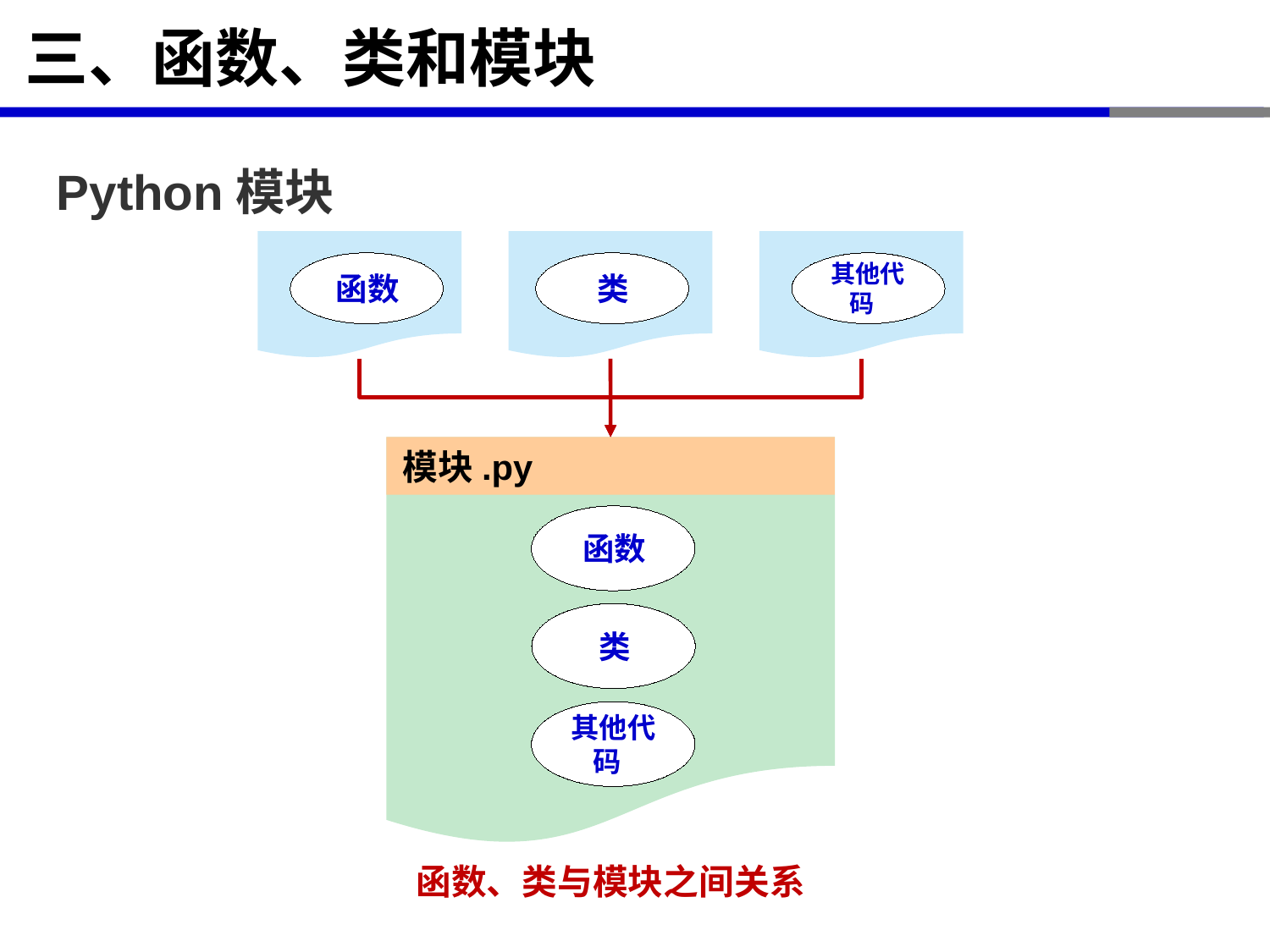

# 三、函数、类和模块
Python模块

 函数

 类

 其他代码

 函数
 类
 其他代码
 模块.py
函数、类与模块之间关系